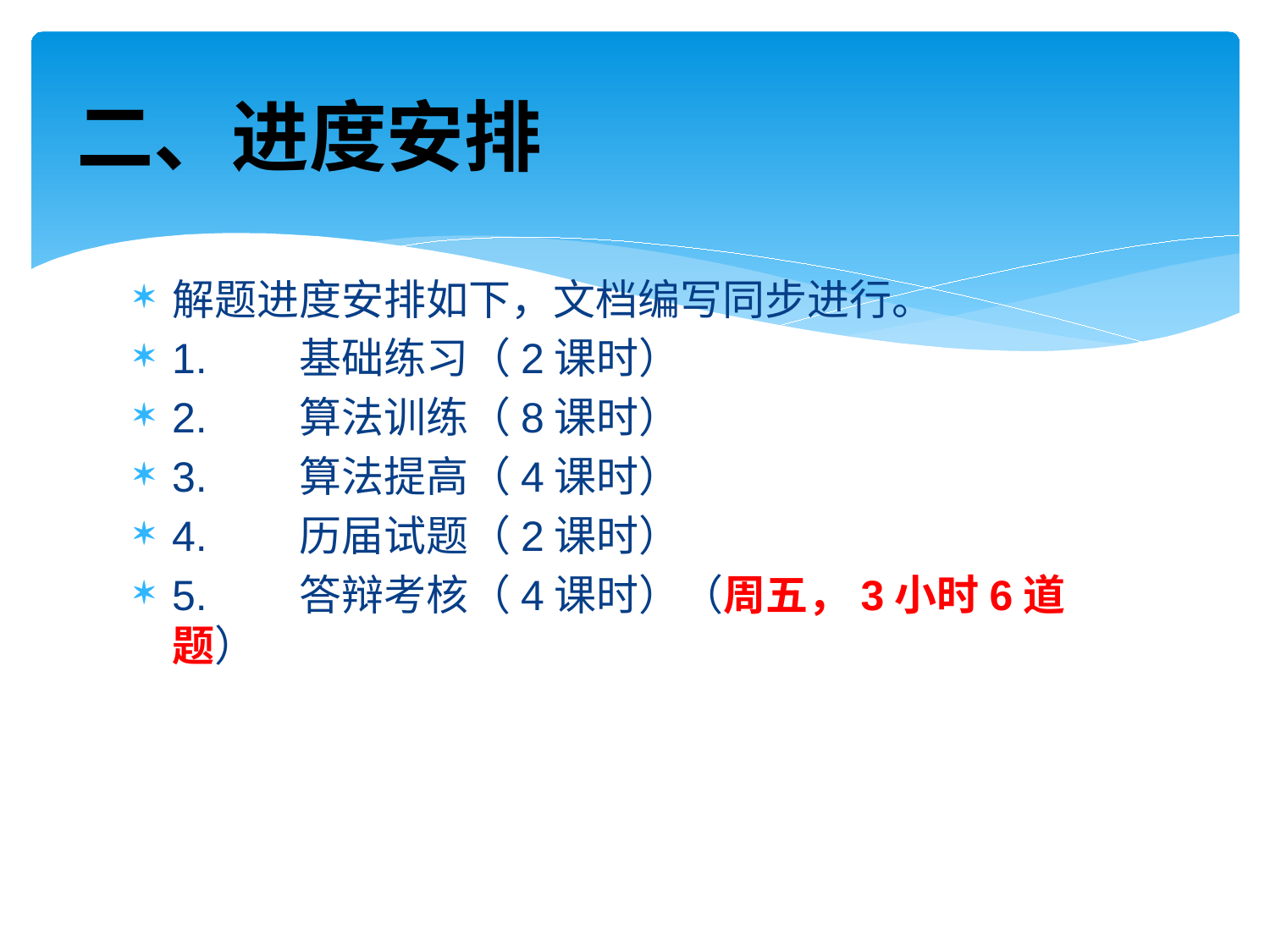

# 二、进度安排
解题进度安排如下，文档编写同步进行。
1.	基础练习（2课时）
2.	算法训练（8课时）
3.	算法提高（4课时）
4.	历届试题（2课时）
5.	答辩考核（4课时）（周五，3小时6道题）